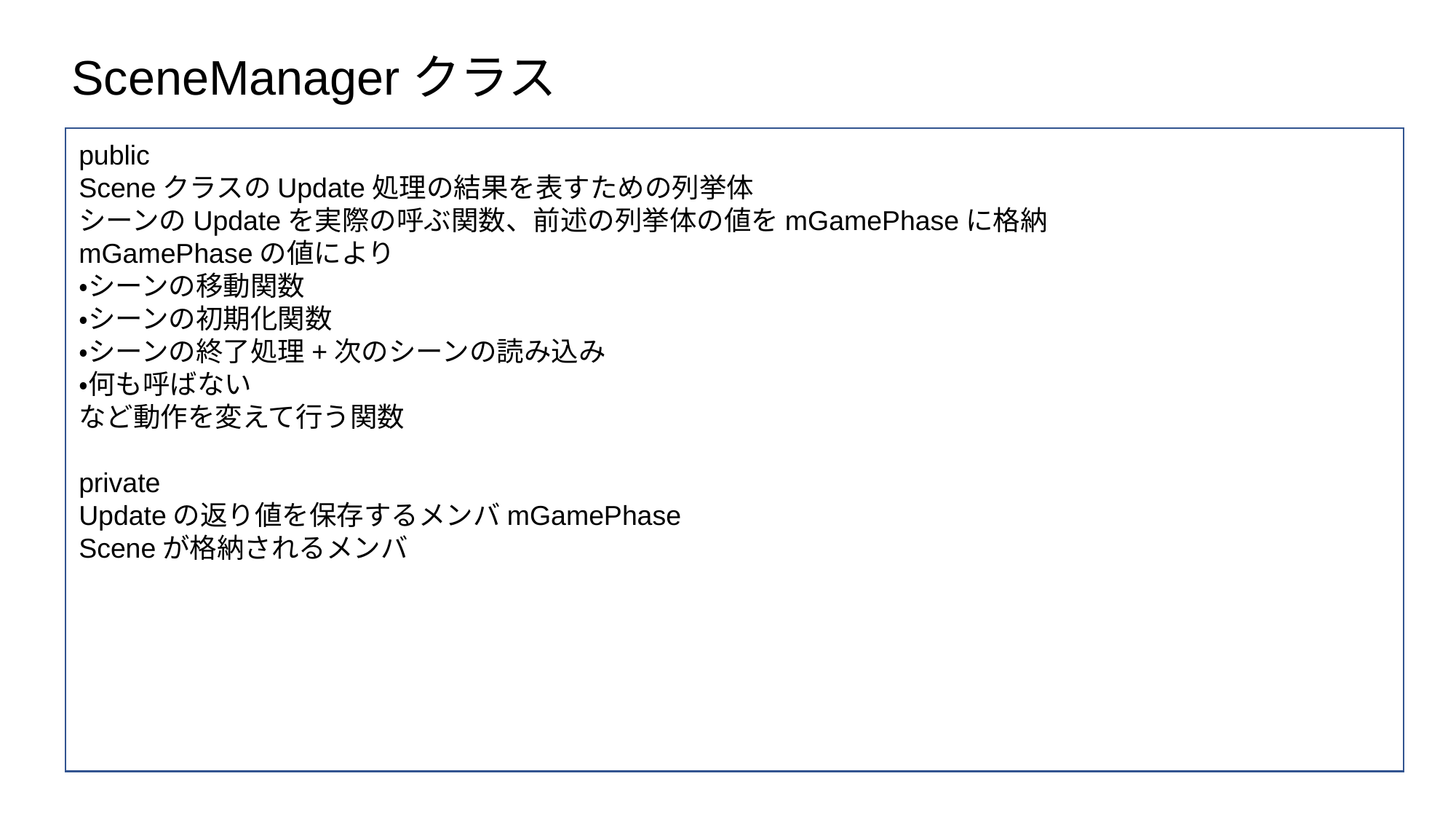

SceneManagerクラス
public
SceneクラスのUpdate処理の結果を表すための列挙体
シーンのUpdateを実際の呼ぶ関数、前述の列挙体の値をmGamePhaseに格納
mGamePhaseの値により
・シーンの移動関数
・シーンの初期化関数
・シーンの終了処理+次のシーンの読み込み
・何も呼ばない
など動作を変えて行う関数

private
Updateの返り値を保存するメンバmGamePhase
Sceneが格納されるメンバ